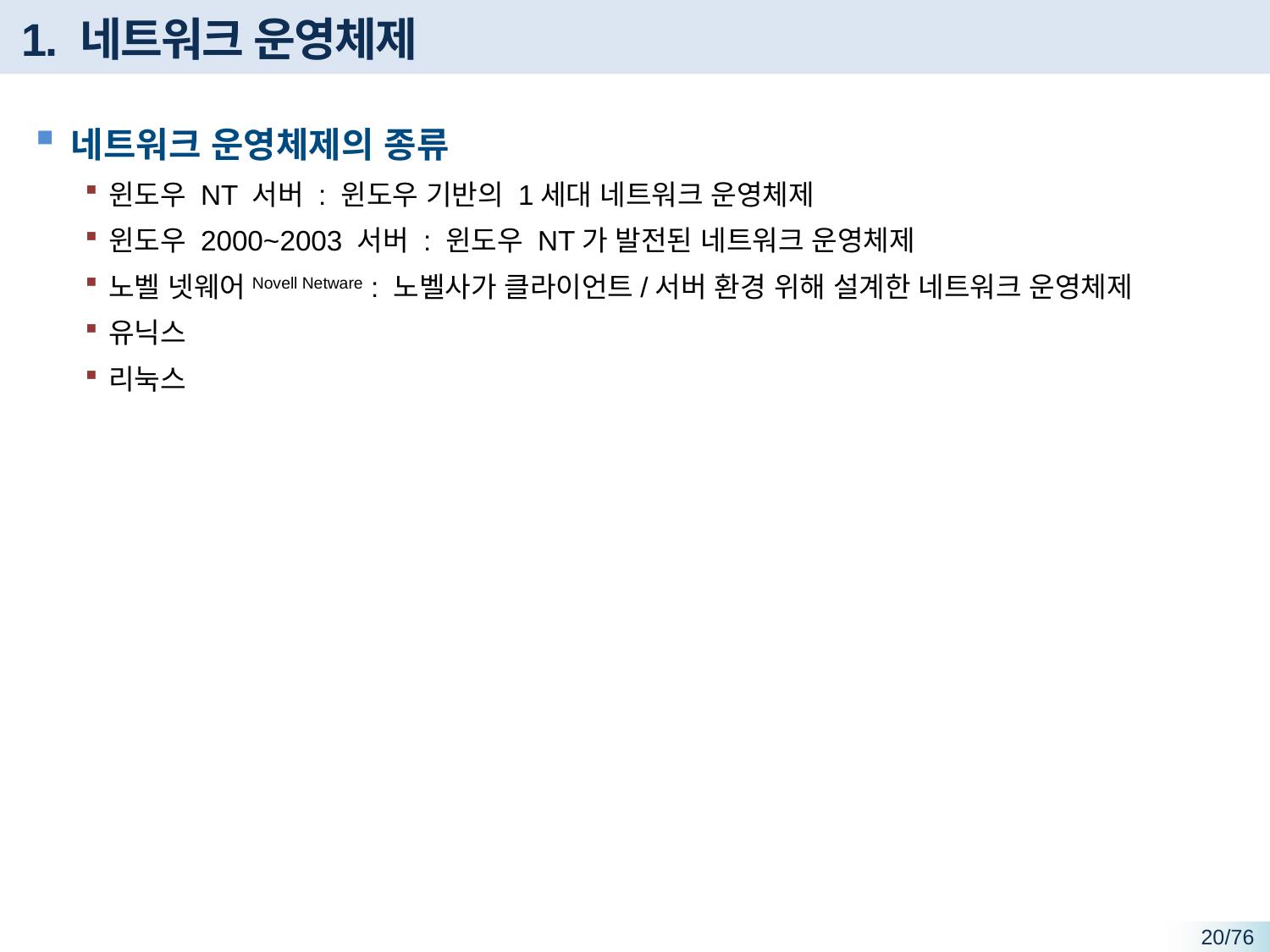

# 1. 네트워크 운영체제
네트워크 운영체제의 종류
윈도우 NT 서버 : 윈도우 기반의 1세대 네트워크 운영체제
윈도우 2000~2003 서버 : 윈도우 NT가 발전된 네트워크 운영체제
노벨 넷웨어Novell Netware : 노벨사가 클라이언트/서버 환경 위해 설계한 네트워크 운영체제
유닉스
리눅스